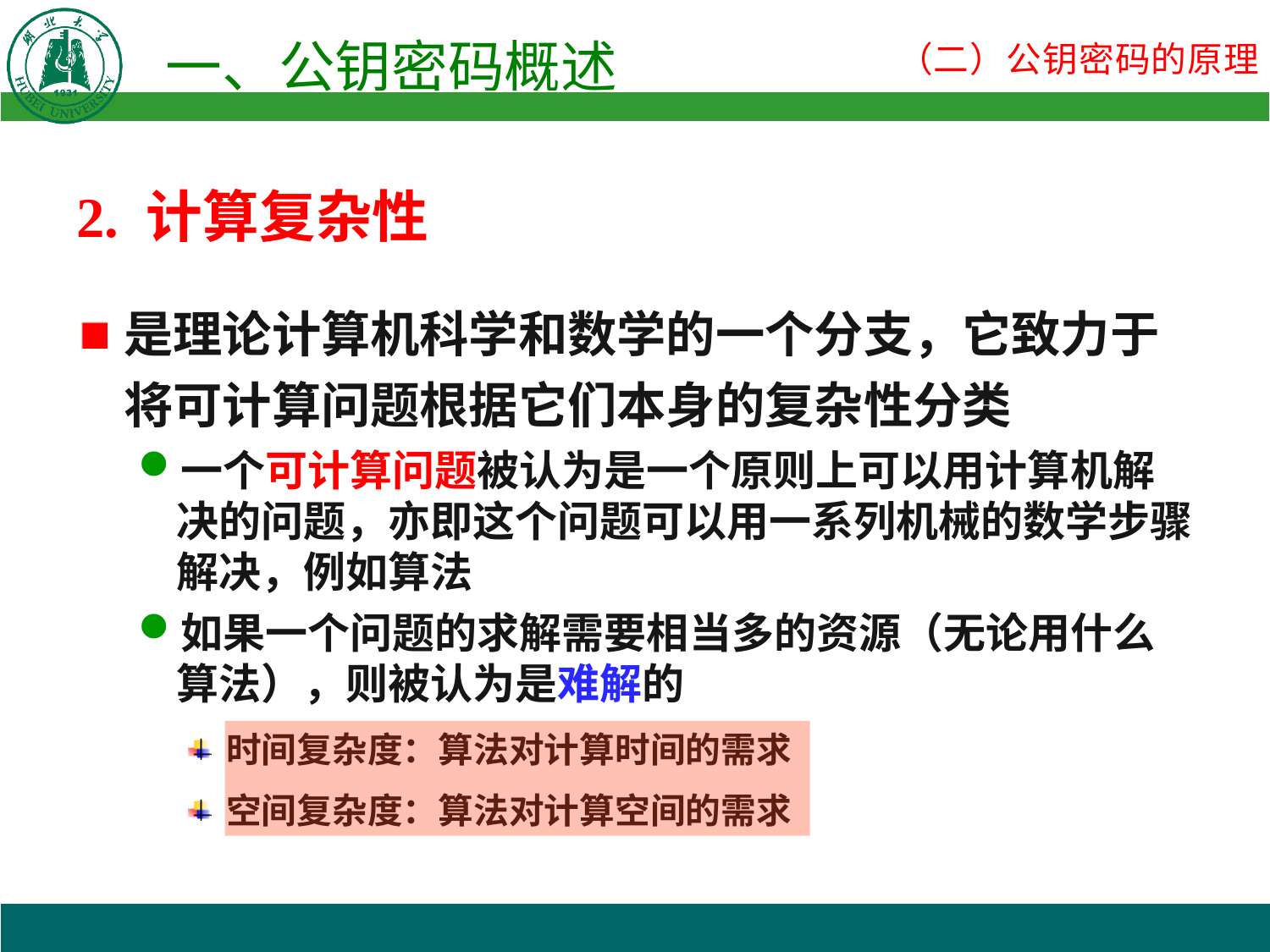

2. 计算复杂性
是理论计算机科学和数学的一个分支，它致力于将可计算问题根据它们本身的复杂性分类
一个可计算问题被认为是一个原则上可以用计算机解决的问题，亦即这个问题可以用一系列机械的数学步骤解决，例如算法
如果一个问题的求解需要相当多的资源（无论用什么算法），则被认为是难解的
时间复杂度：算法对计算时间的需求
空间复杂度：算法对计算空间的需求